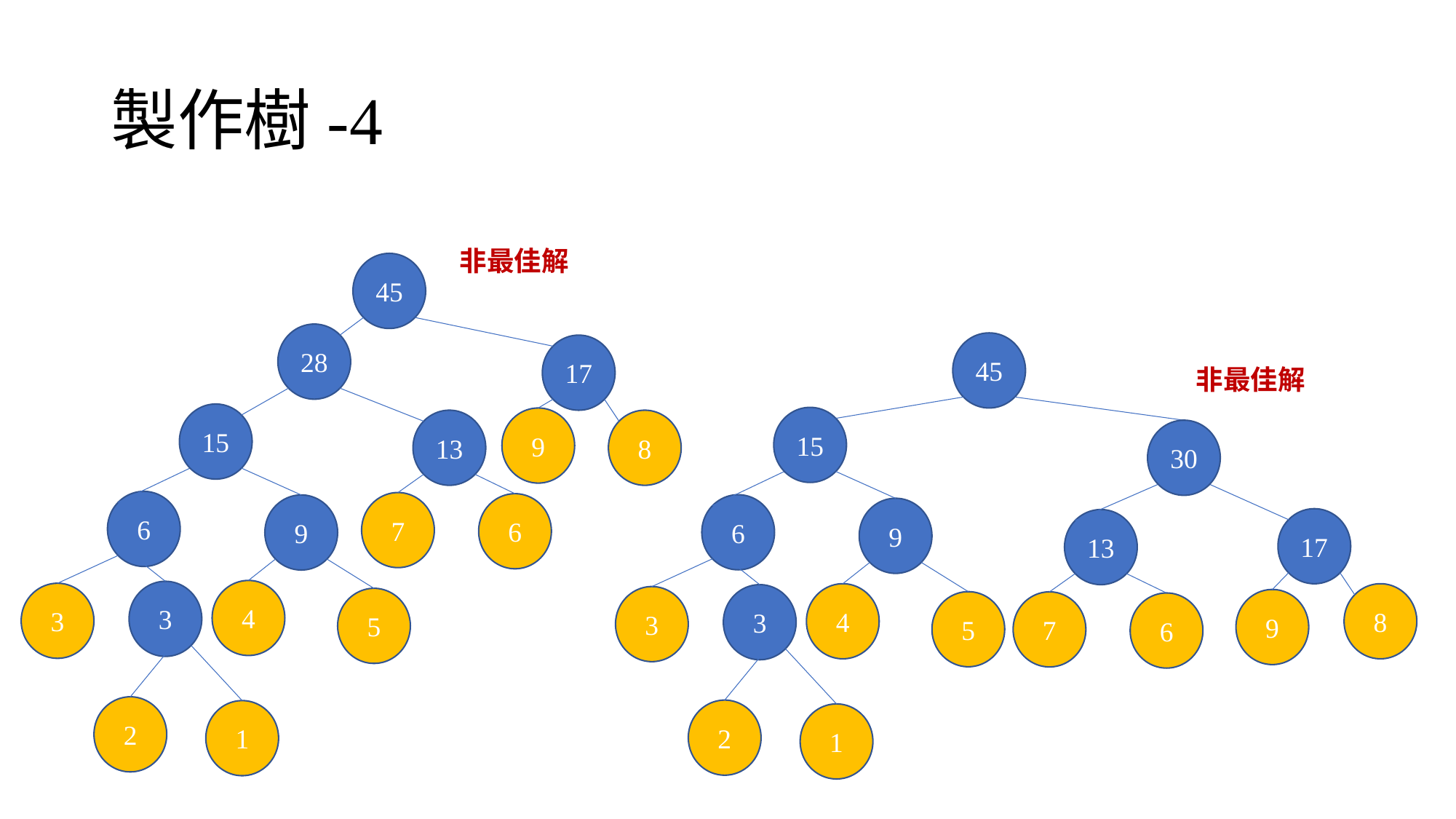

# 製作樹-4

非最佳解
45
28
45
17
非最佳解
15
15
9
13
8
30
6
7
6
6
9
9
17
13
4
3
3
4
8
3
3
5
9
5
7
6
2
2
1
1